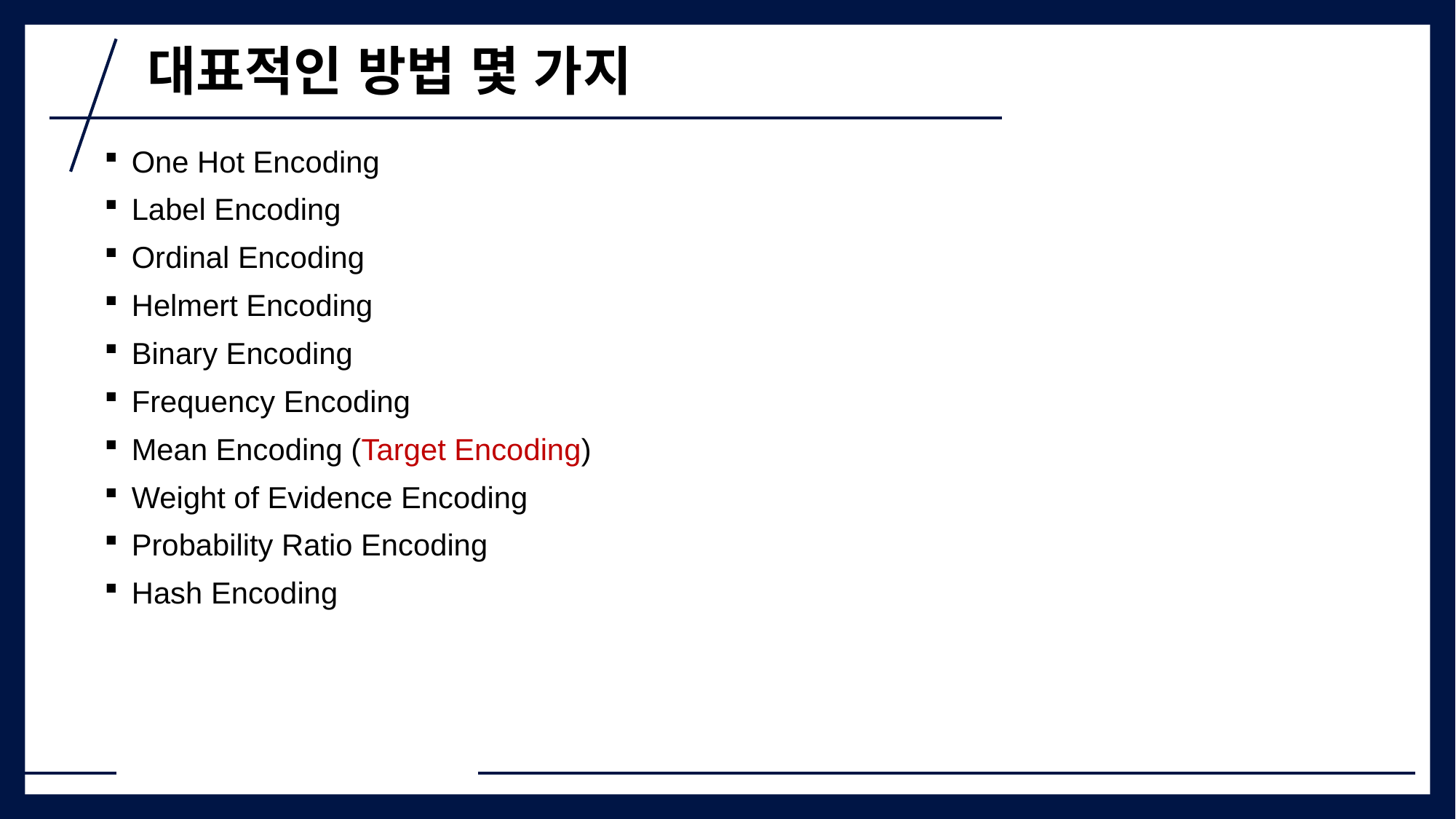

# 대표적인 방법 몇 가지
One Hot Encoding
Label Encoding
Ordinal Encoding
Helmert Encoding
Binary Encoding
Frequency Encoding
Mean Encoding (Target Encoding)
Weight of Evidence Encoding
Probability Ratio Encoding
Hash Encoding